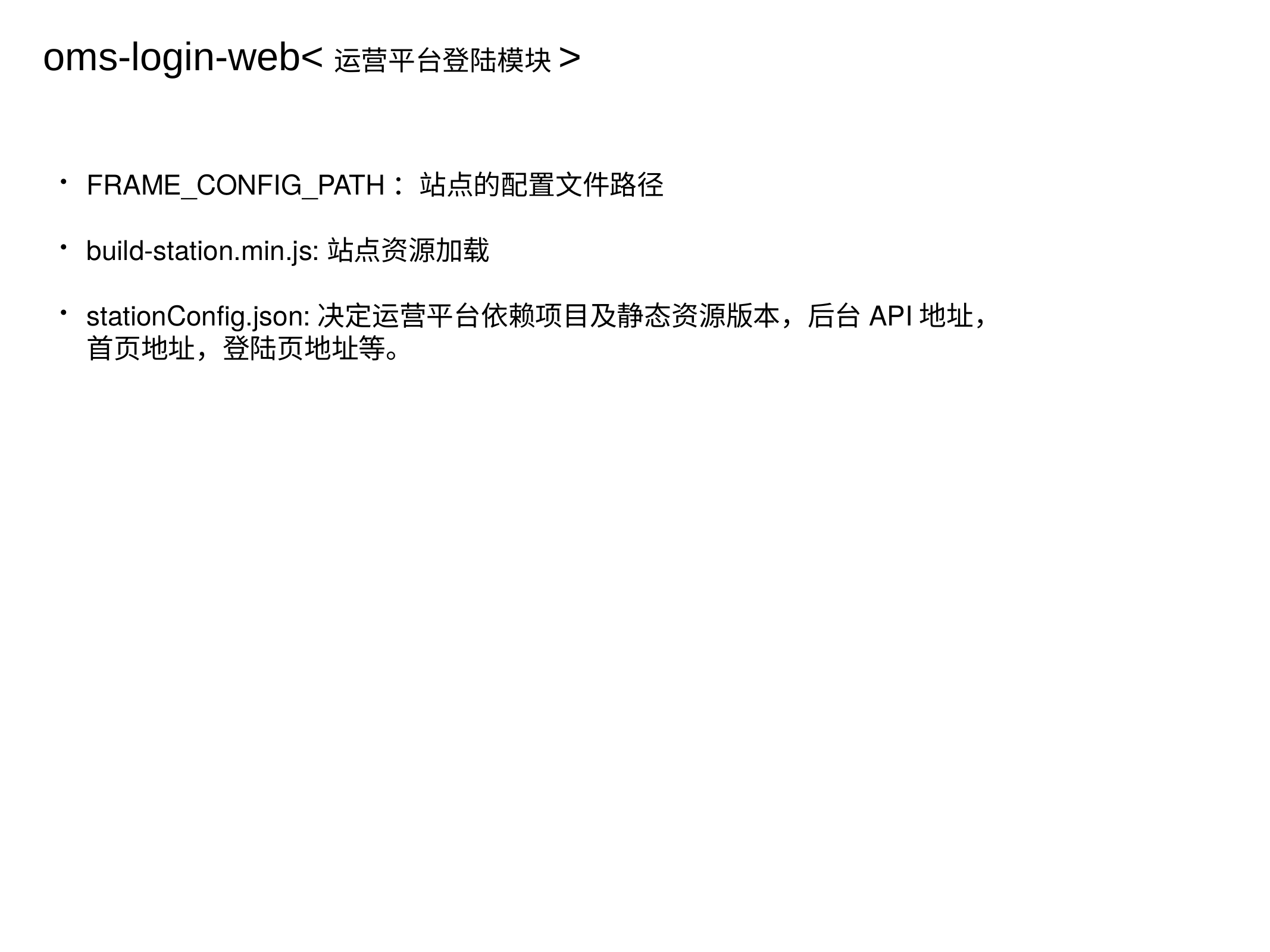

oms-login-web<运营平台登陆模块>
FRAME_CONFIG_PATH：站点的配置文件路径

build-station.min.js:站点资源加载

stationConfig.json:决定运营平台依赖项目及静态资源版本，后台API地址，首页地址，登陆页地址等。